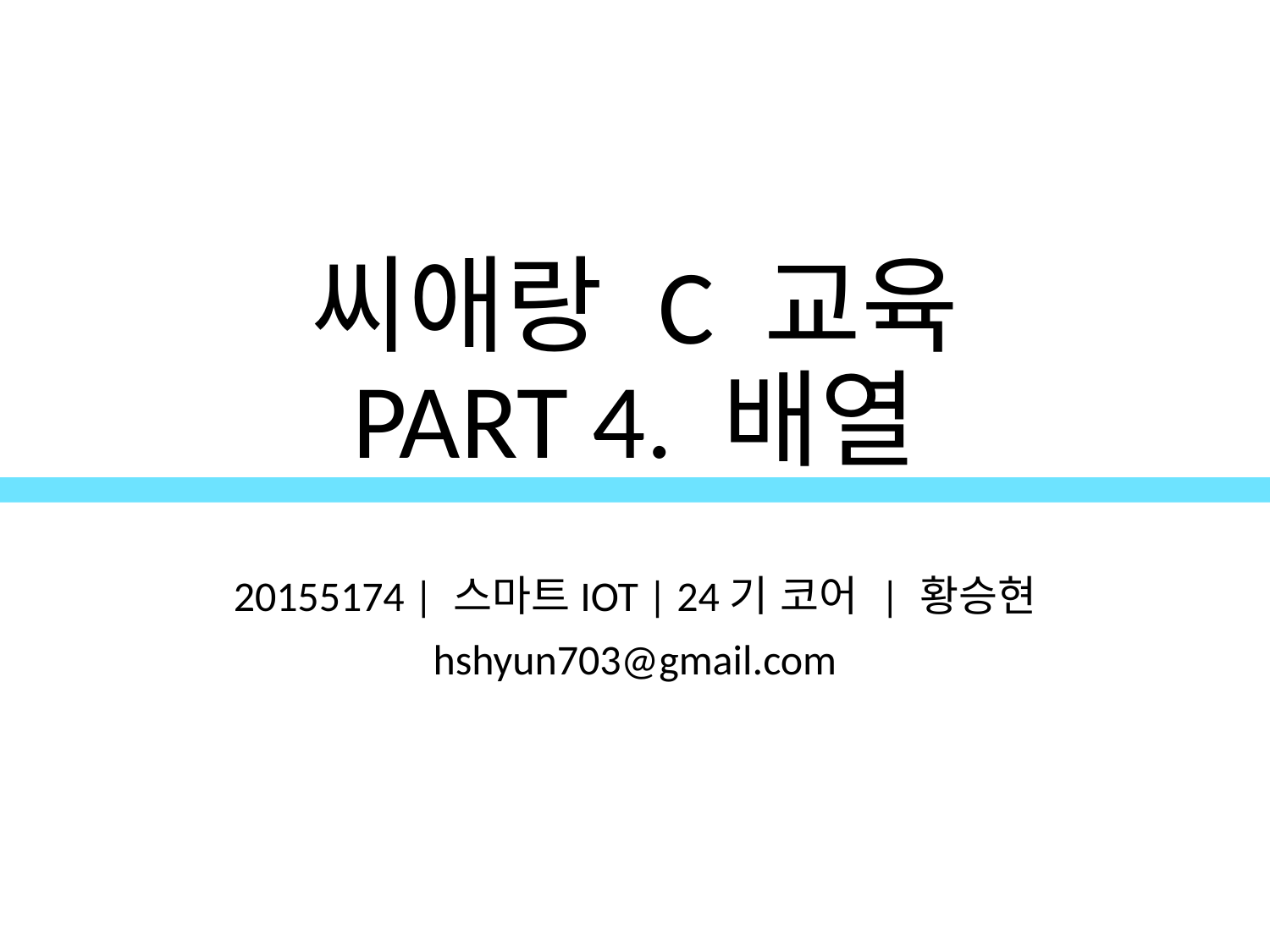

# 씨애랑 C 교육 PART 4. 배열

20155174 | 스마트IOT | 24기 코어 | 황승현
hshyun703@gmail.com